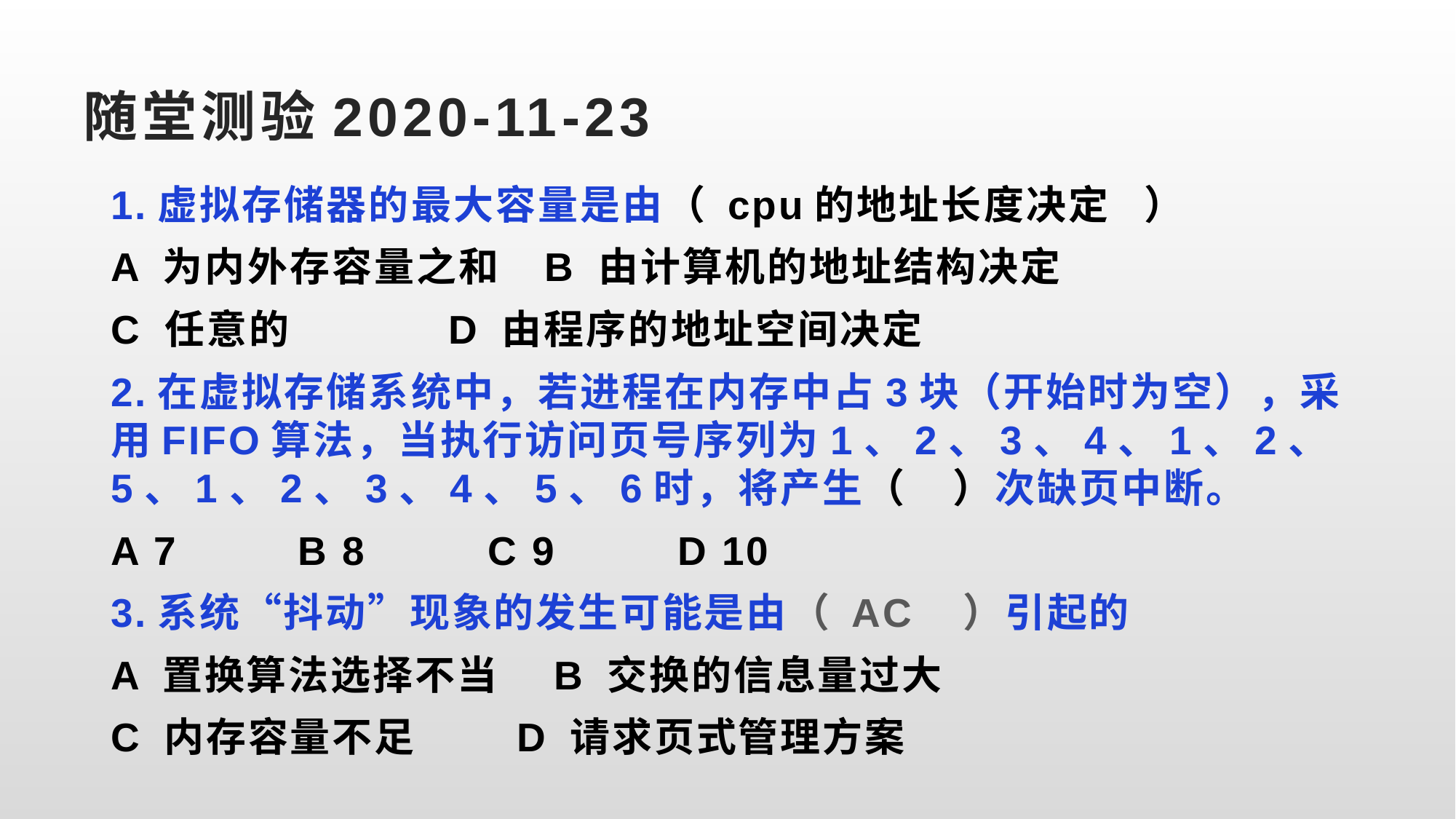

# 随堂测验2020-11-23
1.虚拟存储器的最大容量是由（ cpu的地址长度决定   ）
A 为内外存容量之和   B 由计算机的地址结构决定
C 任意的             D 由程序的地址空间决定
2.在虚拟存储系统中，若进程在内存中占3块（开始时为空），采用FIFO算法，当执行访问页号序列为1、2、3、4、1、2、5、1、2、3、4、5、6时，将产生（    ）次缺页中断。
A 7         B 8         C 9         D 10
3.系统“抖动”现象的发生可能是由（ AC   ）引起的
A 置换算法选择不当    B 交换的信息量过大
C 内存容量不足        D 请求页式管理方案